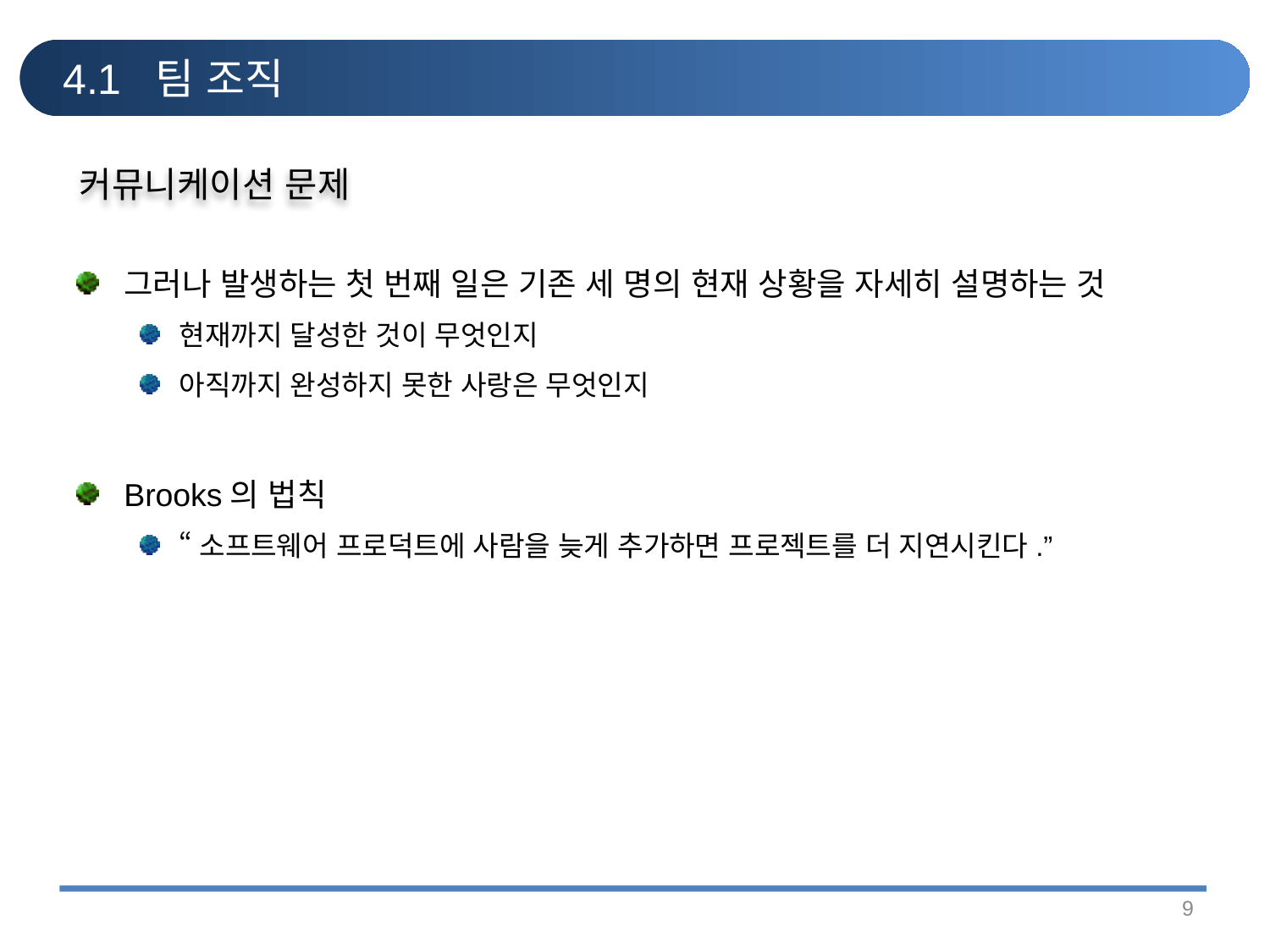

# 4.1  팀 조직
커뮤니케이션 문제
그러나 발생하는 첫 번째 일은 기존 세 명의 현재 상황을 자세히 설명하는 것
현재까지 달성한 것이 무엇인지
아직까지 완성하지 못한 사랑은 무엇인지

Brooks의 법칙
“소프트웨어 프로덕트에 사람을 늦게 추가하면 프로젝트를 더 지연시킨다.”
9